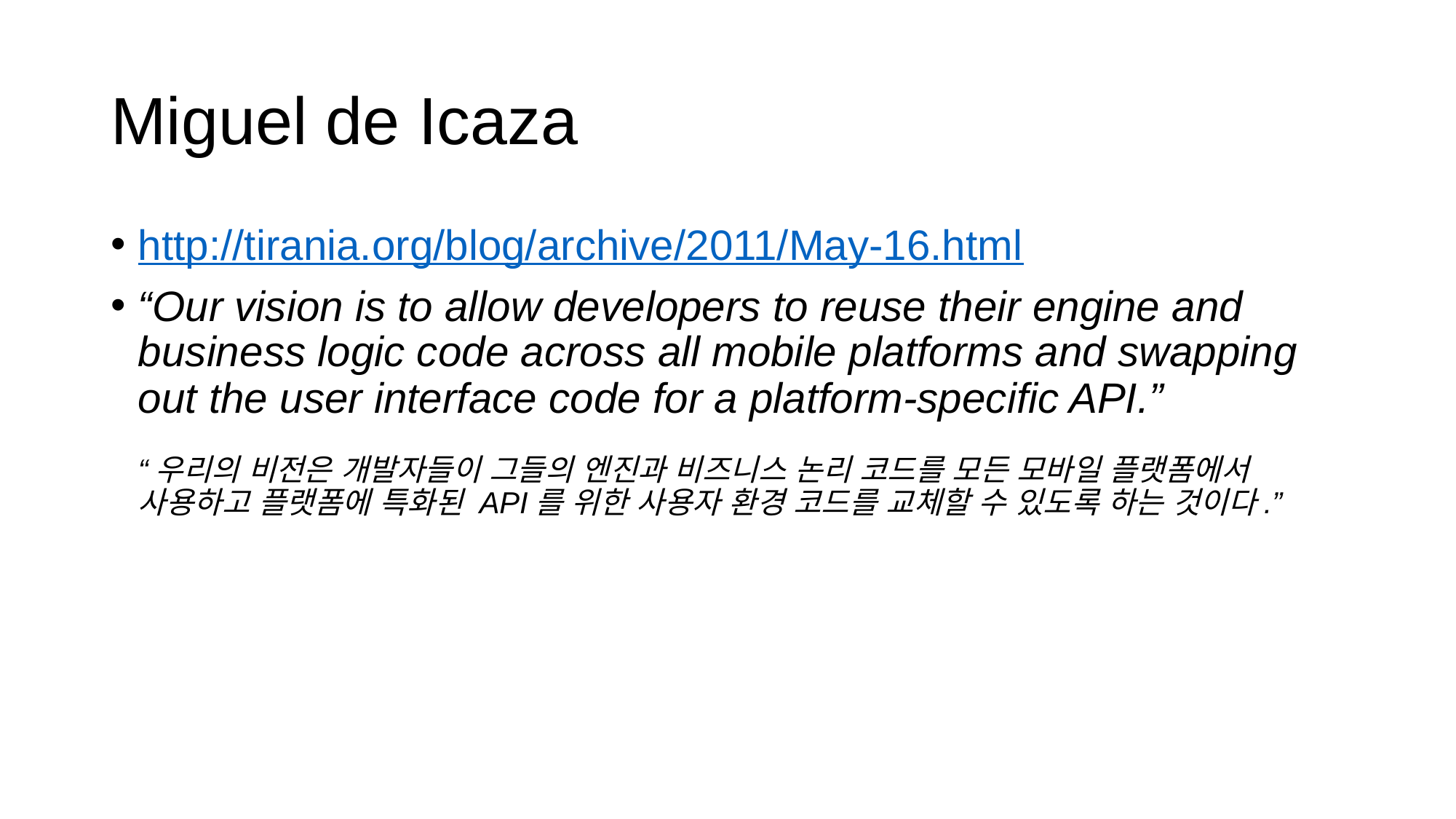

# Miguel de Icaza
http://tirania.org/blog/archive/2011/May-16.html
“Our vision is to allow developers to reuse their engine and business logic code across all mobile platforms and swapping out the user interface code for a platform-specific API.”
“우리의 비전은 개발자들이 그들의 엔진과 비즈니스 논리 코드를 모든 모바일 플랫폼에서 사용하고 플랫폼에 특화된 API를 위한 사용자 환경 코드를 교체할 수 있도록 하는 것이다.”